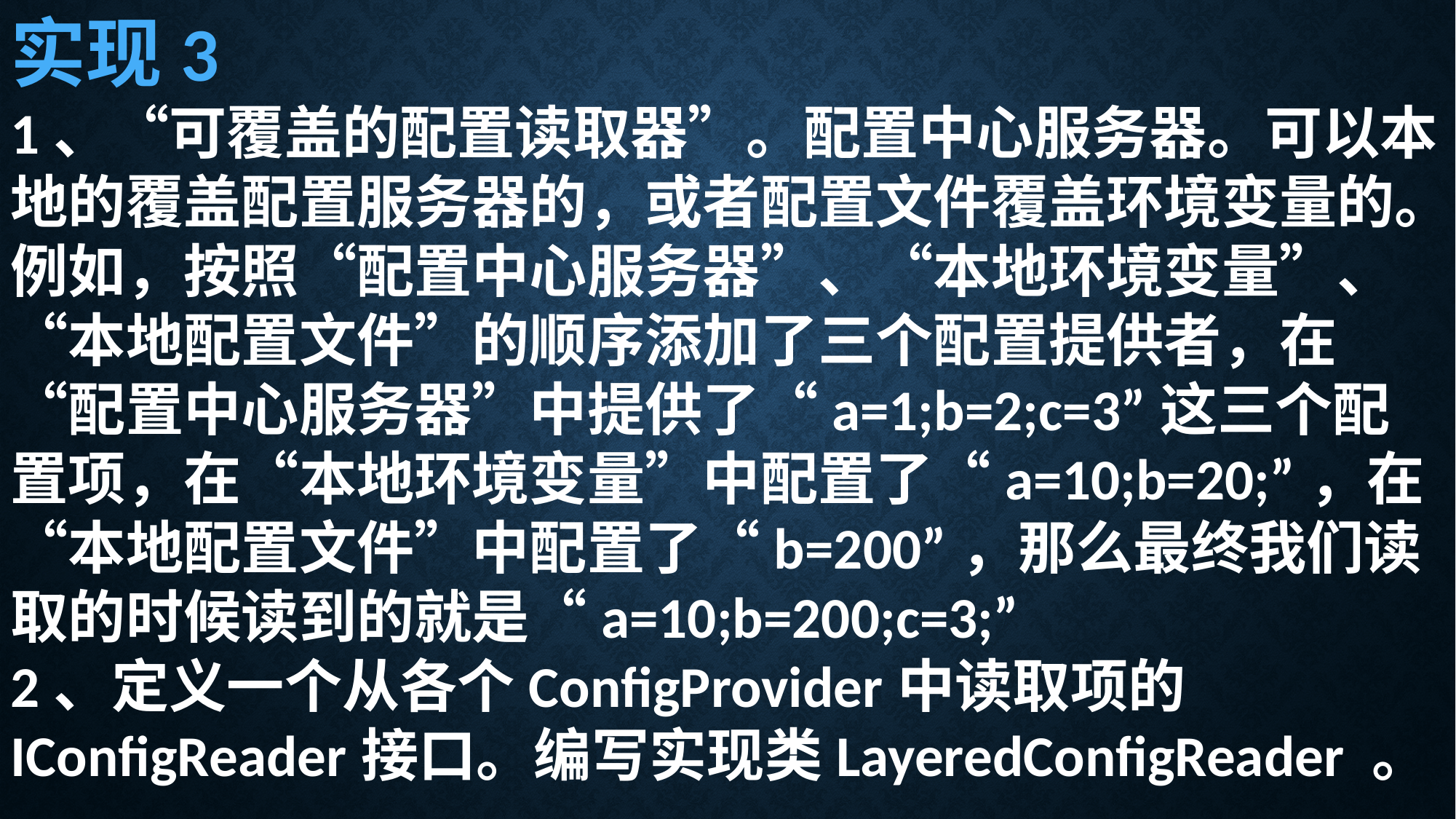

实现3
1、“可覆盖的配置读取器”。配置中心服务器。可以本地的覆盖配置服务器的，或者配置文件覆盖环境变量的。
例如，按照“配置中心服务器”、“本地环境变量”、“本地配置文件”的顺序添加了三个配置提供者，在“配置中心服务器”中提供了“a=1;b=2;c=3”这三个配置项，在“本地环境变量”中配置了“a=10;b=20;”，在“本地配置文件”中配置了“b=200”，那么最终我们读取的时候读到的就是“a=10;b=200;c=3;”
2、定义一个从各个ConfigProvider中读取项的IConfigReader接口。编写实现类LayeredConfigReader 。